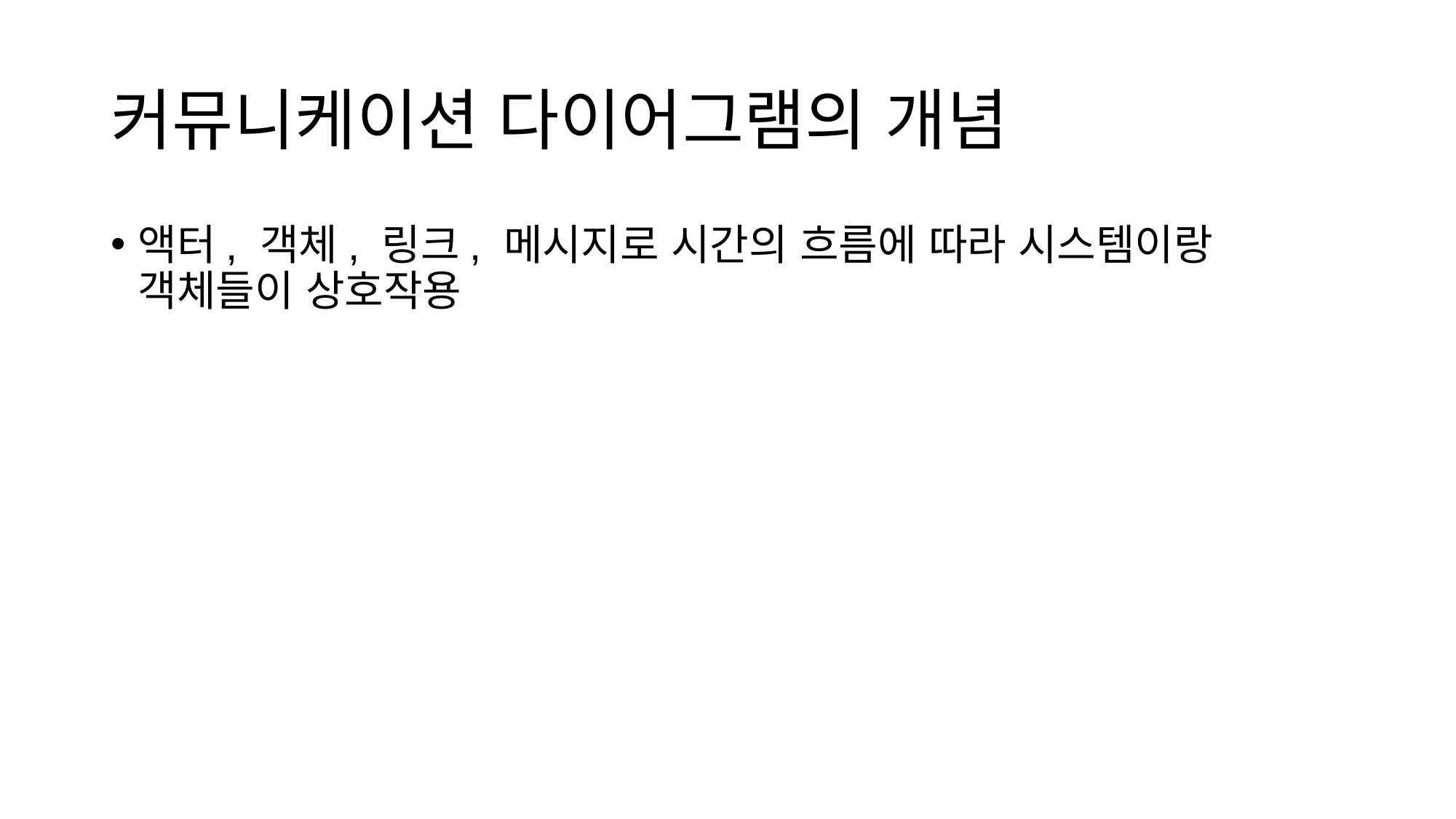

# 커뮤니케이션 다이어그램의 개념
액터, 객체, 링크, 메시지로 시간의 흐름에 따라 시스템이랑 객체들이 상호작용